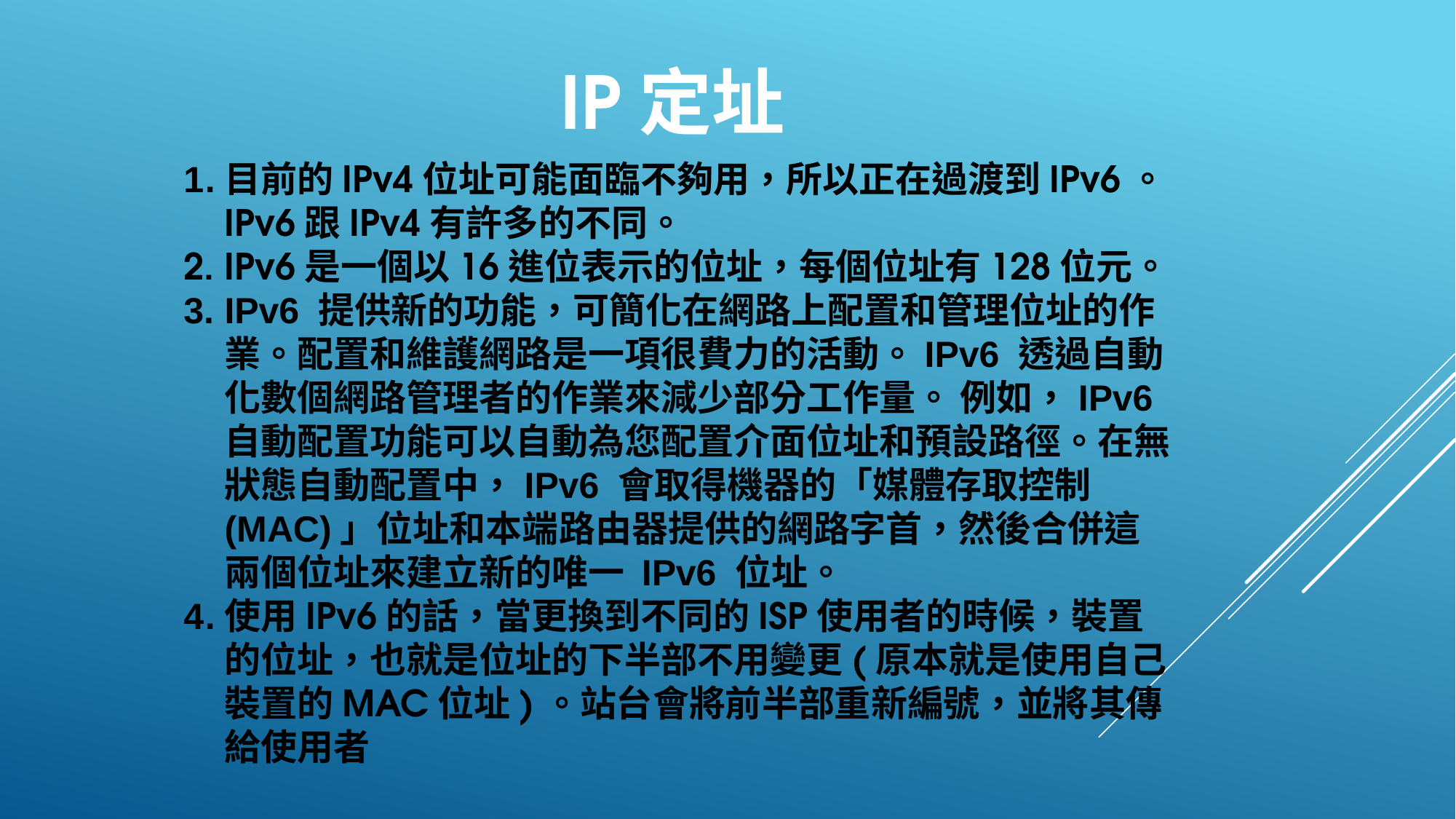

IP定址
目前的IPv4位址可能面臨不夠用，所以正在過渡到IPv6。IPv6跟IPv4有許多的不同。
IPv6是一個以16進位表示的位址，每個位址有128位元。
IPv6 提供新的功能，可簡化在網路上配置和管理位址的作業。配置和維護網路是一項很費力的活動。IPv6 透過自動化數個網路管理者的作業來減少部分工作量。 例如，IPv6 自動配置功能可以自動為您配置介面位址和預設路徑。在無狀態自動配置中，IPv6 會取得機器的「媒體存取控制 (MAC)」位址和本端路由器提供的網路字首，然後合併這兩個位址來建立新的唯一 IPv6 位址。
使用IPv6的話，當更換到不同的ISP使用者的時候，裝置的位址，也就是位址的下半部不用變更(原本就是使用自己裝置的MAC位址)。站台會將前半部重新編號，並將其傳給使用者